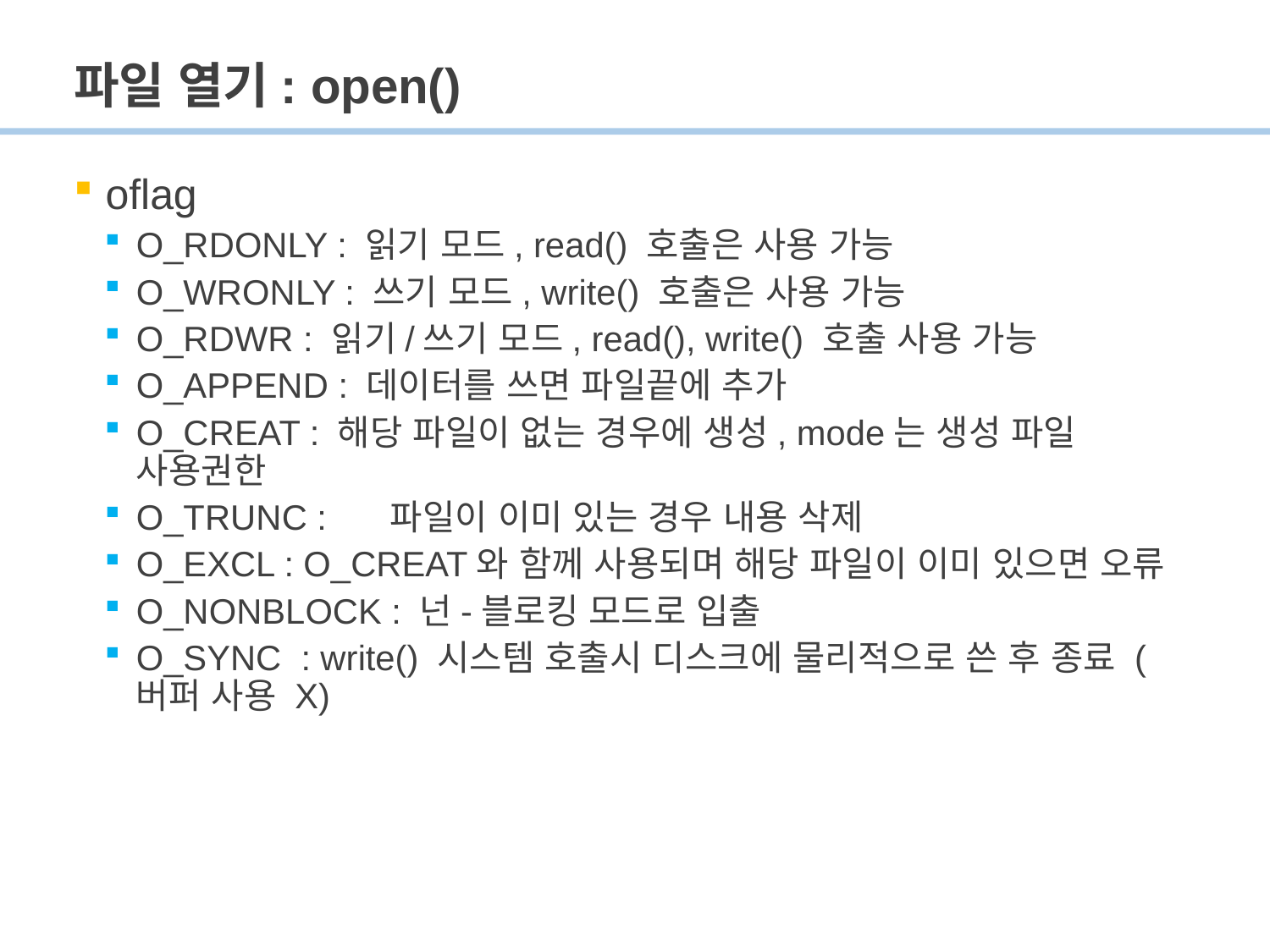

# 파일 열기: open()
oflag
O_RDONLY : 읽기 모드, read() 호출은 사용 가능
O_WRONLY : 쓰기 모드, write() 호출은 사용 가능
O_RDWR : 읽기/쓰기 모드, read(), write() 호출 사용 가능
O_APPEND : 데이터를 쓰면 파일끝에 추가
O_CREAT : 해당 파일이 없는 경우에 생성, mode는 생성 파일 사용권한
O_TRUNC : 	파일이 이미 있는 경우 내용 삭제
O_EXCL : O_CREAT와 함께 사용되며 해당 파일이 이미 있으면 오류
O_NONBLOCK : 넌-블로킹 모드로 입출
O_SYNC  : write() 시스템 호출시 디스크에 물리적으로 쓴 후 종료 (버퍼 사용 X)